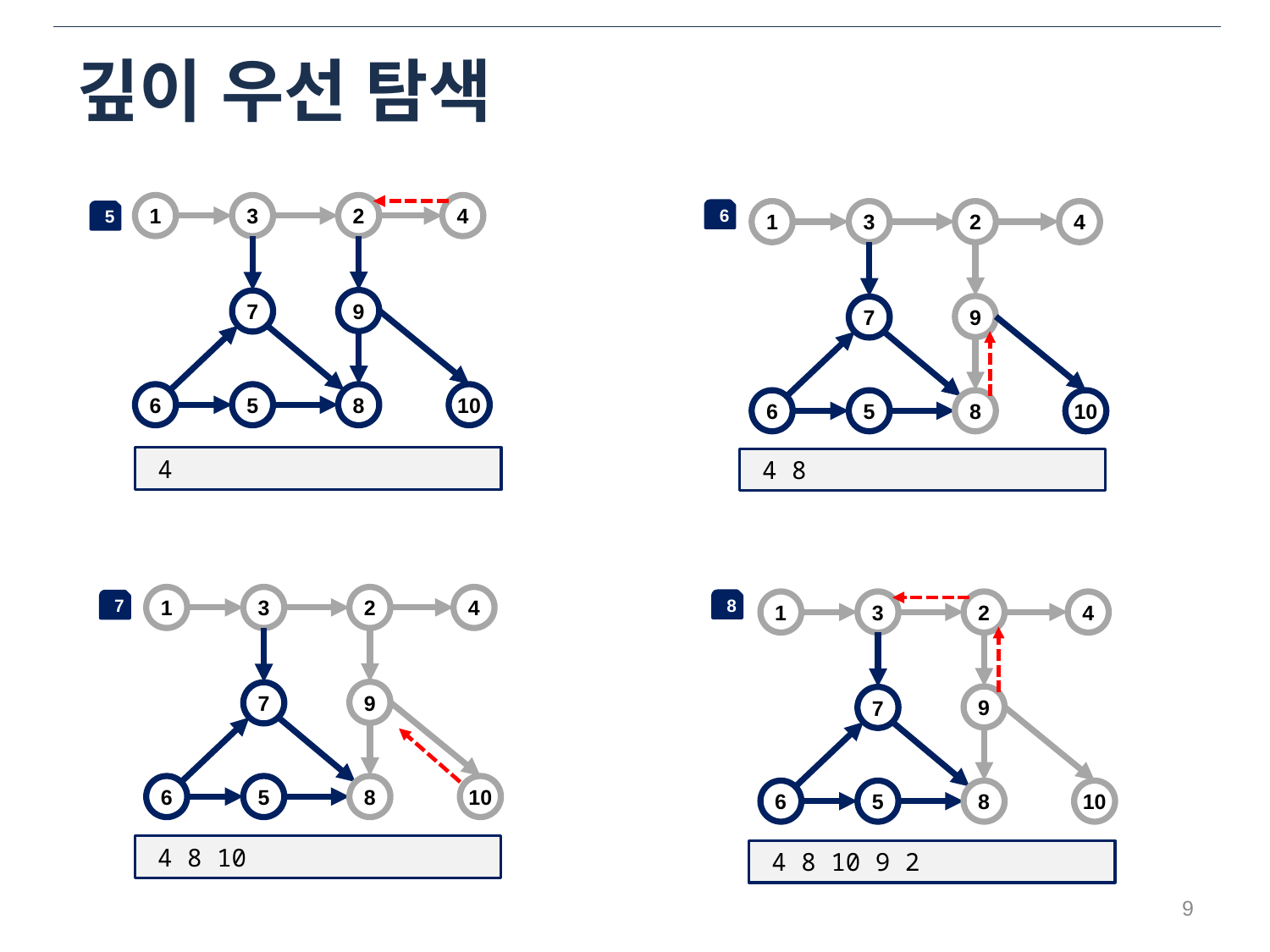

# 깊이 우선 탐색
1
3
2
4
9
7
6
5
8
10
6
1
3
2
4
9
7
6
5
8
10
5
4
4 8
1
3
2
4
9
7
6
5
8
10
8
7
1
3
2
4
9
7
6
5
8
10
4 8 10
4 8 10 9 2
9